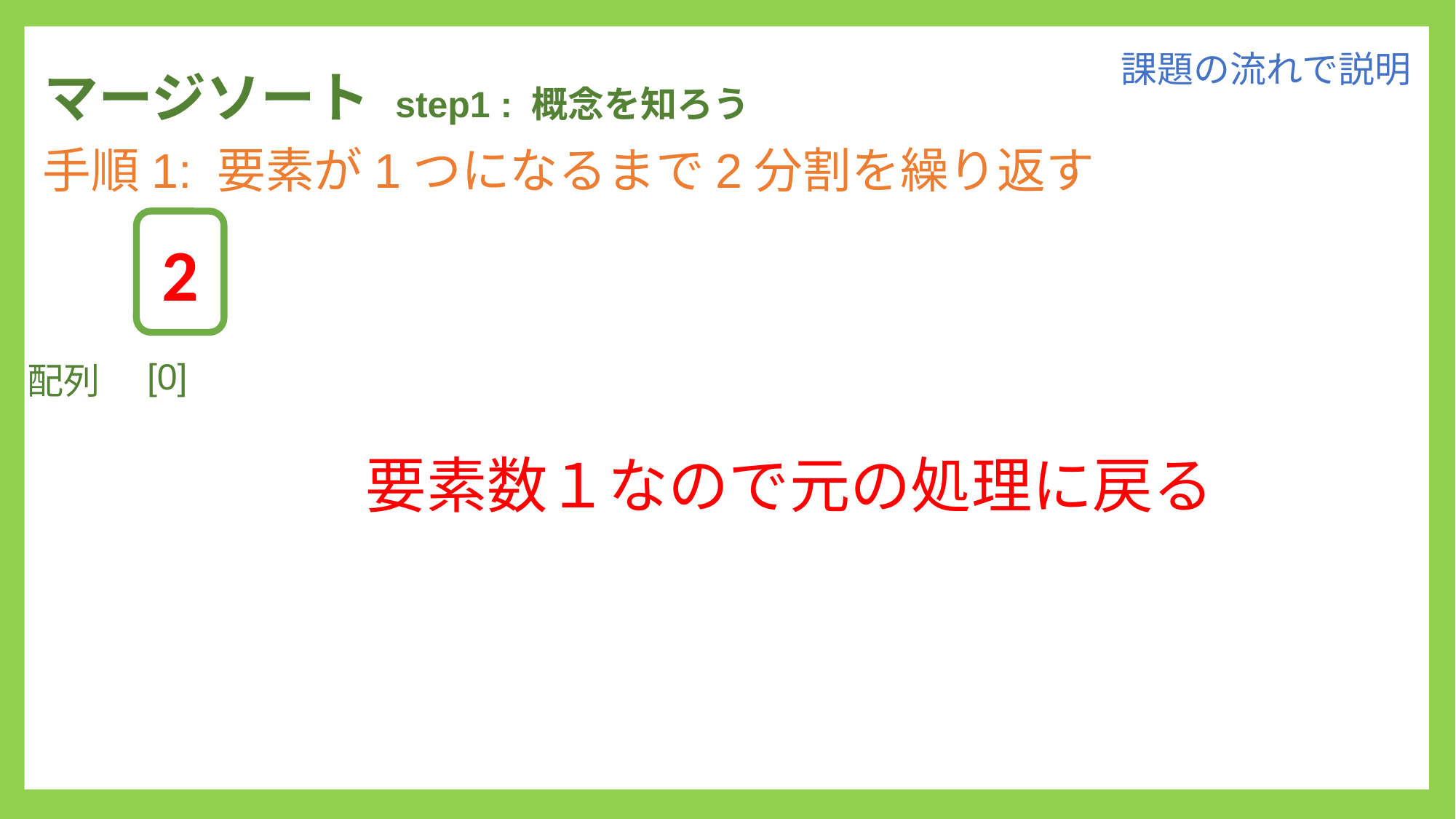

課題の流れで説明
マージソート  step1 : 概念を知ろう
手順1: 要素が1つになるまで2分割を繰り返す
2
[0]
配列
要素数１なので元の処理に戻る